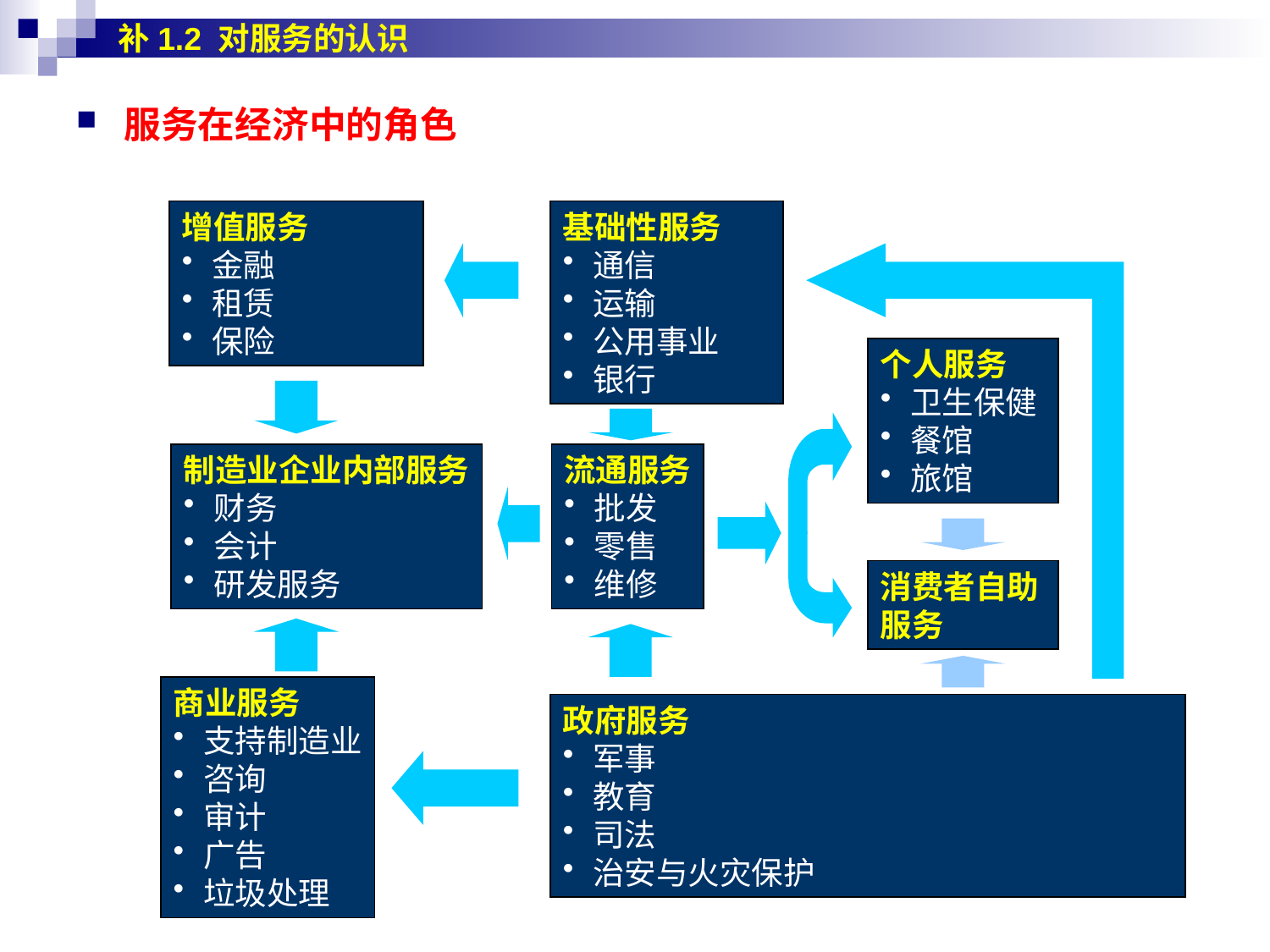

补1.2 对服务的认识
服务在经济中的角色
增值服务
金融
租赁
保险
基础性服务
通信
运输
公用事业
银行

个人服务
卫生保健
餐馆
旅馆

制造业企业内部服务
财务
会计
研发服务
流通服务
批发
零售
维修

消费者自助服务

商业服务
支持制造业
咨询
审计
广告
垃圾处理
政府服务
军事
教育
司法
治安与火灾保护